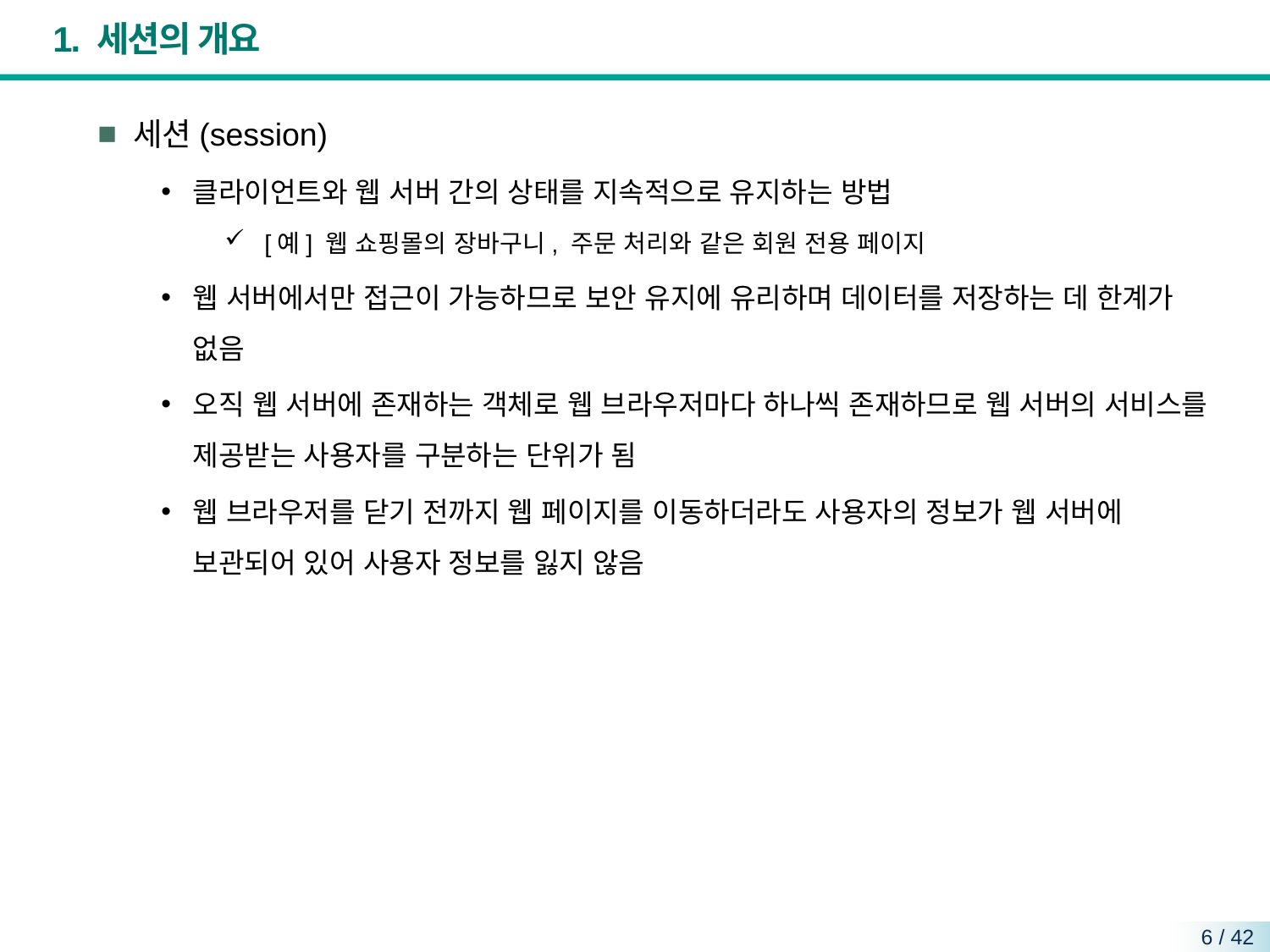

# 1. 세션의 개요
세션(session)
클라이언트와 웹 서버 간의 상태를 지속적으로 유지하는 방법
[예] 웹 쇼핑몰의 장바구니, 주문 처리와 같은 회원 전용 페이지
웹 서버에서만 접근이 가능하므로 보안 유지에 유리하며 데이터를 저장하는 데 한계가 없음
오직 웹 서버에 존재하는 객체로 웹 브라우저마다 하나씩 존재하므로 웹 서버의 서비스를 제공받는 사용자를 구분하는 단위가 됨
웹 브라우저를 닫기 전까지 웹 페이지를 이동하더라도 사용자의 정보가 웹 서버에 보관되어 있어 사용자 정보를 잃지 않음